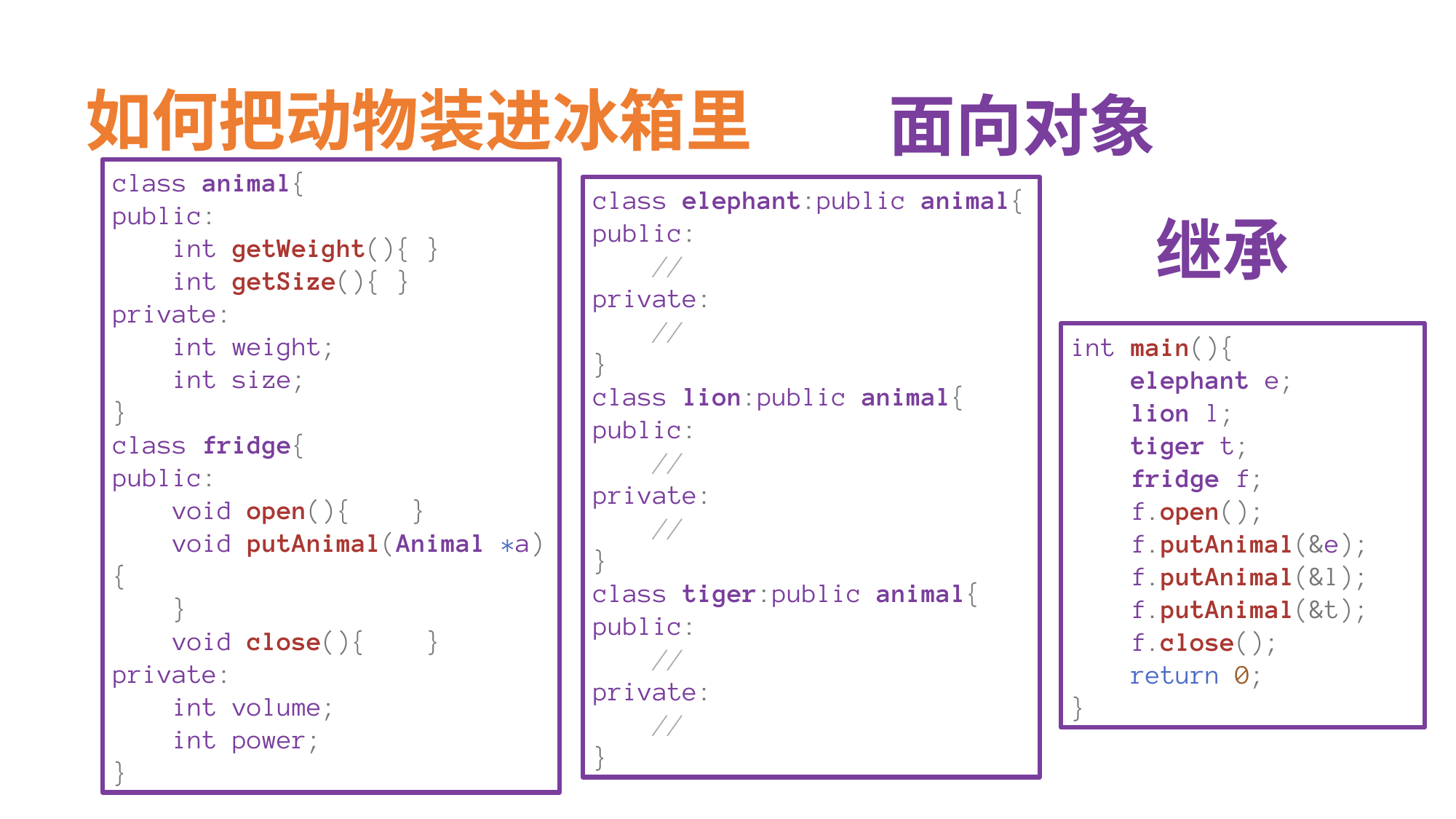

# 如何把动物装进冰箱里
面向对象
class animal{
public:
    int getWeight(){ }
    int getSize(){ }
private:
    int weight;
    int size;
}
class fridge{
public:
    void open(){    }
    void putAnimal(Animal *a){
    }
    void close(){    }
private:
    int volume;
    int power;
}
class elephant:public animal{
public:
    //
private:
    //
}
class lion:public animal{
public:
    //
private:
    //
}
class tiger:public animal{
public:
    //
private:
    //
}
继承
int main(){
    elephant e;
    lion l;
    tiger t;
    fridge f;
    f.open();
    f.putAnimal(&e);
    f.putAnimal(&l);
    f.putAnimal(&t);
    f.close();
    return 0;
}